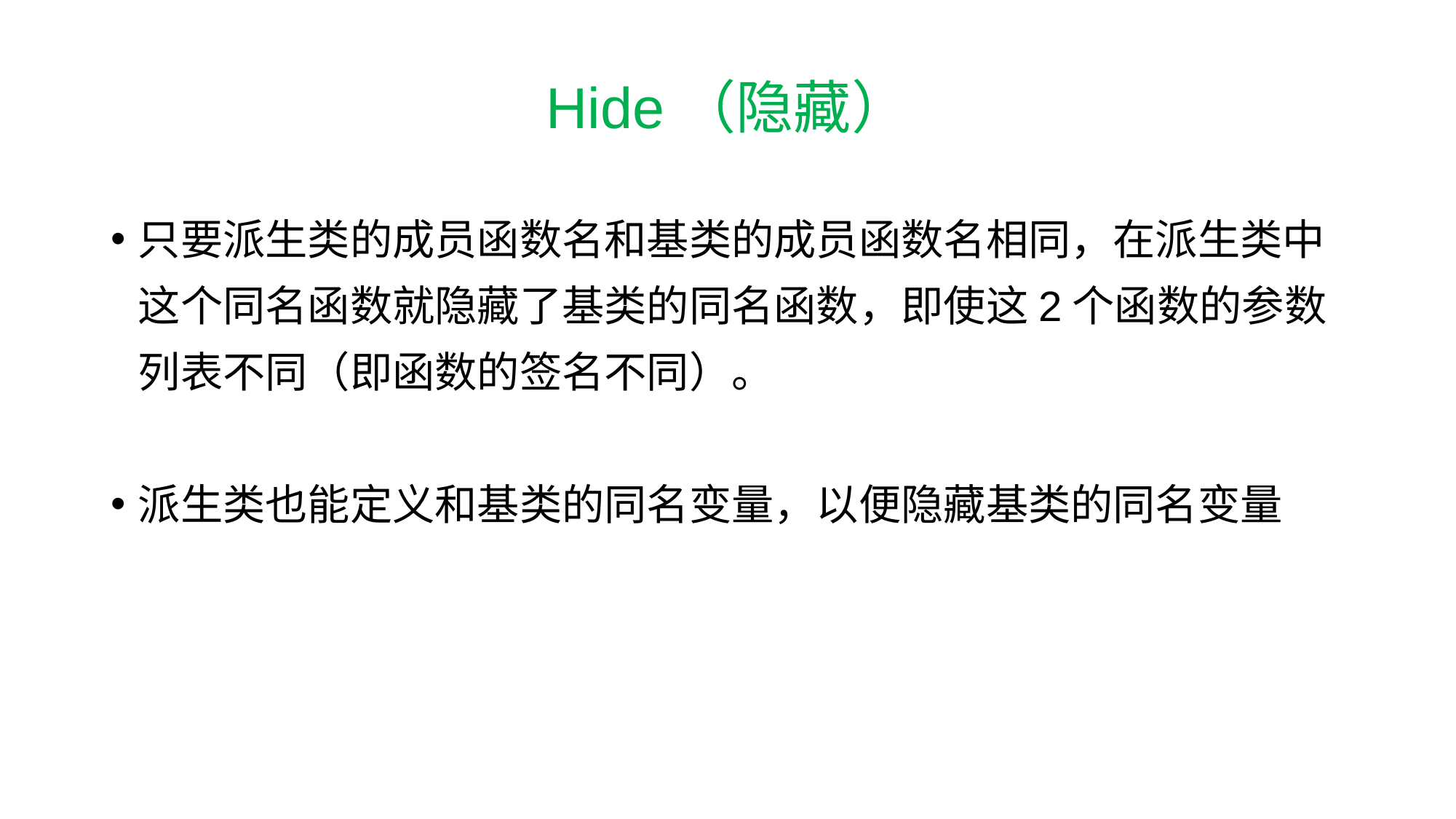

# Hide（隐藏）
只要派生类的成员函数名和基类的成员函数名相同，在派生类中这个同名函数就隐藏了基类的同名函数，即使这2个函数的参数列表不同（即函数的签名不同）。

派生类也能定义和基类的同名变量，以便隐藏基类的同名变量